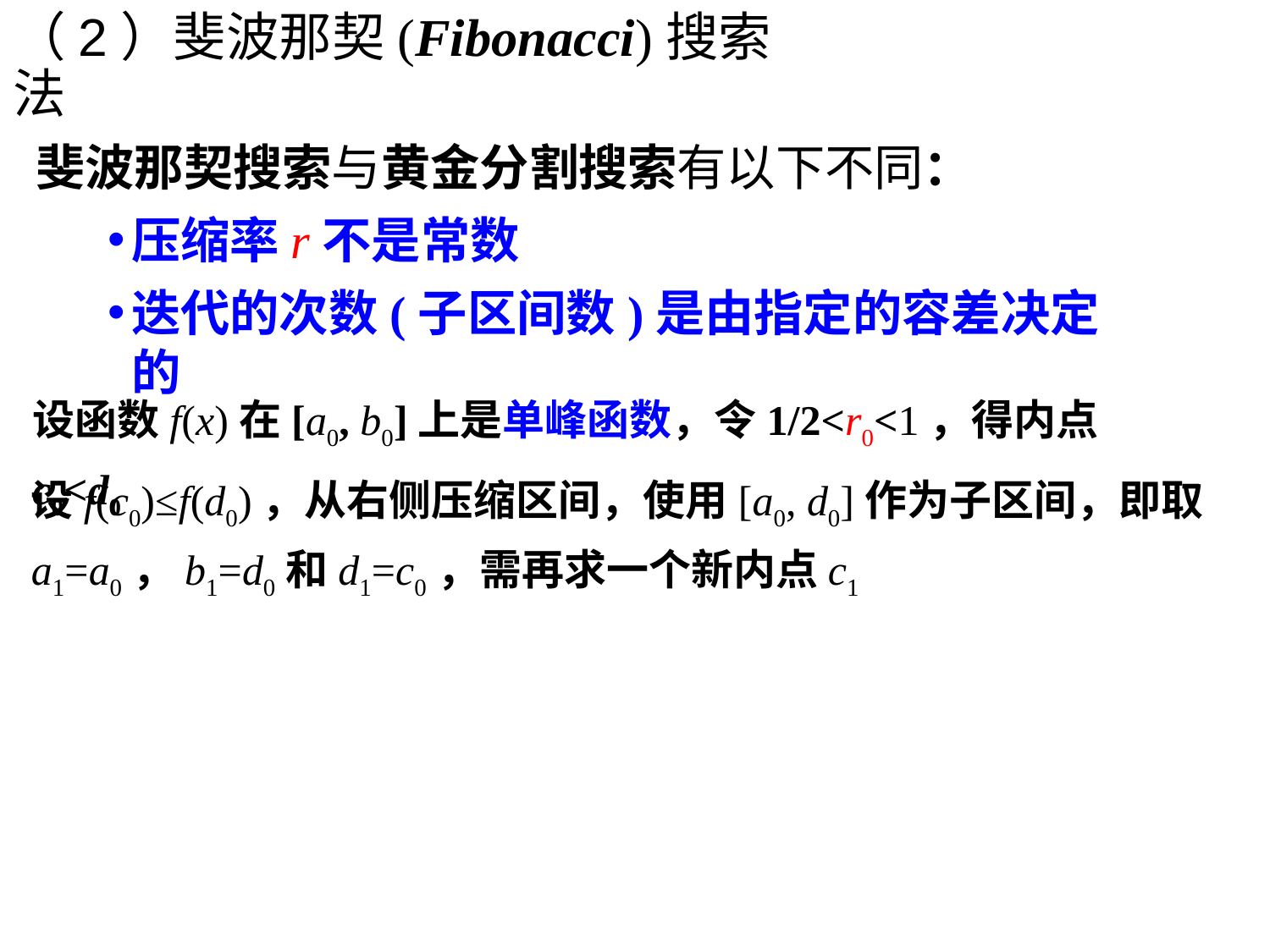

# （2）斐波那契(Fibonacci)搜索法
斐波那契搜索与黄金分割搜索有以下不同：
压缩率r不是常数
迭代的次数(子区间数)是由指定的容差决定的
设函数f(x)在[a0, b0]上是单峰函数，令1/2<r0<1，得内点c0<d0
设f(c0)≤f(d0)，从右侧压缩区间，使用[a0, d0]作为子区间，即取a1=a0，b1=d0和d1=c0，需再求一个新内点c1